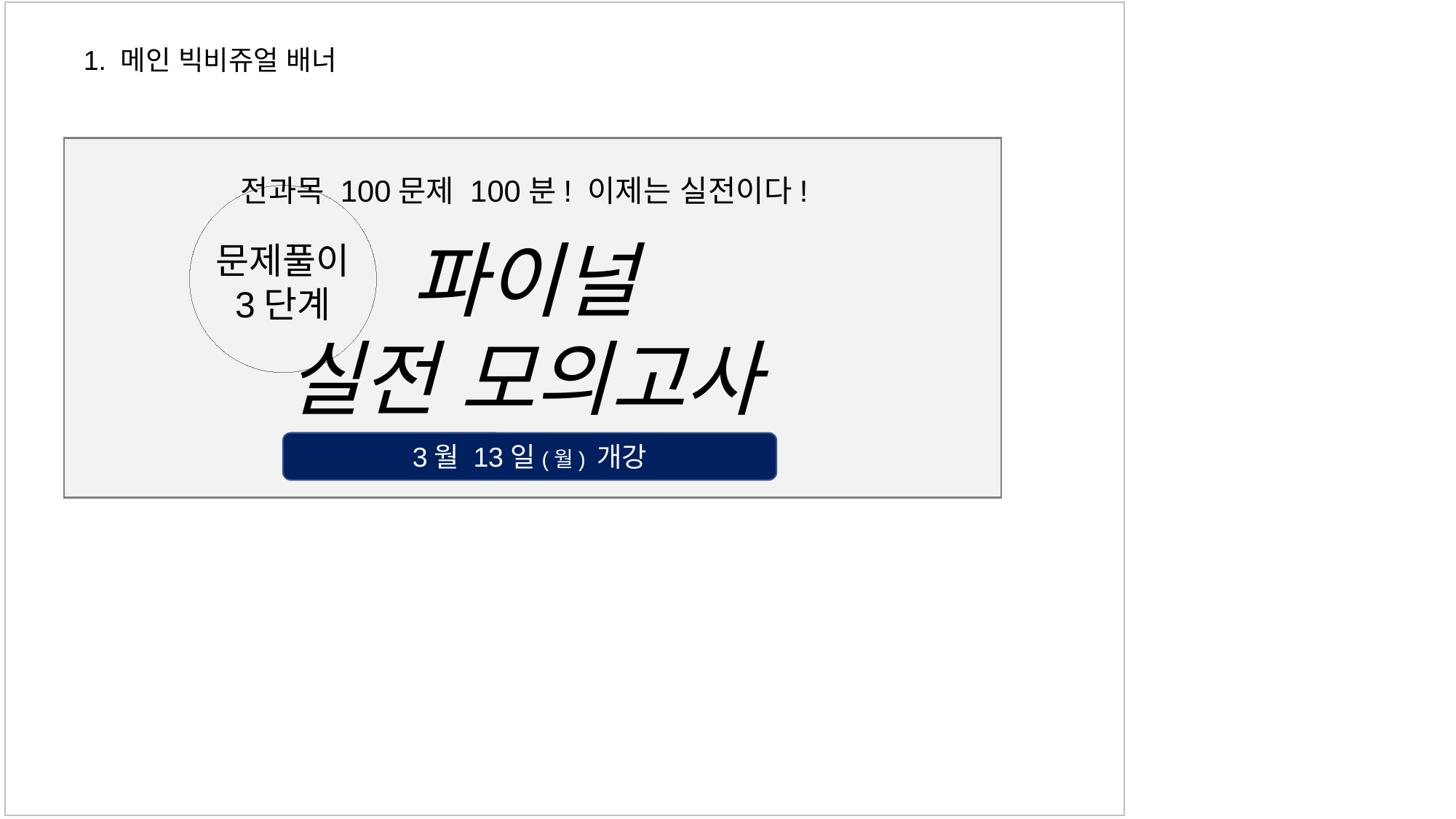

1. 메인 빅비쥬얼 배너

전과목 100문제 100분! 이제는 실전이다!

문제풀이
3단계
파이널
실전 모의고사
3월 13일(월) 개강